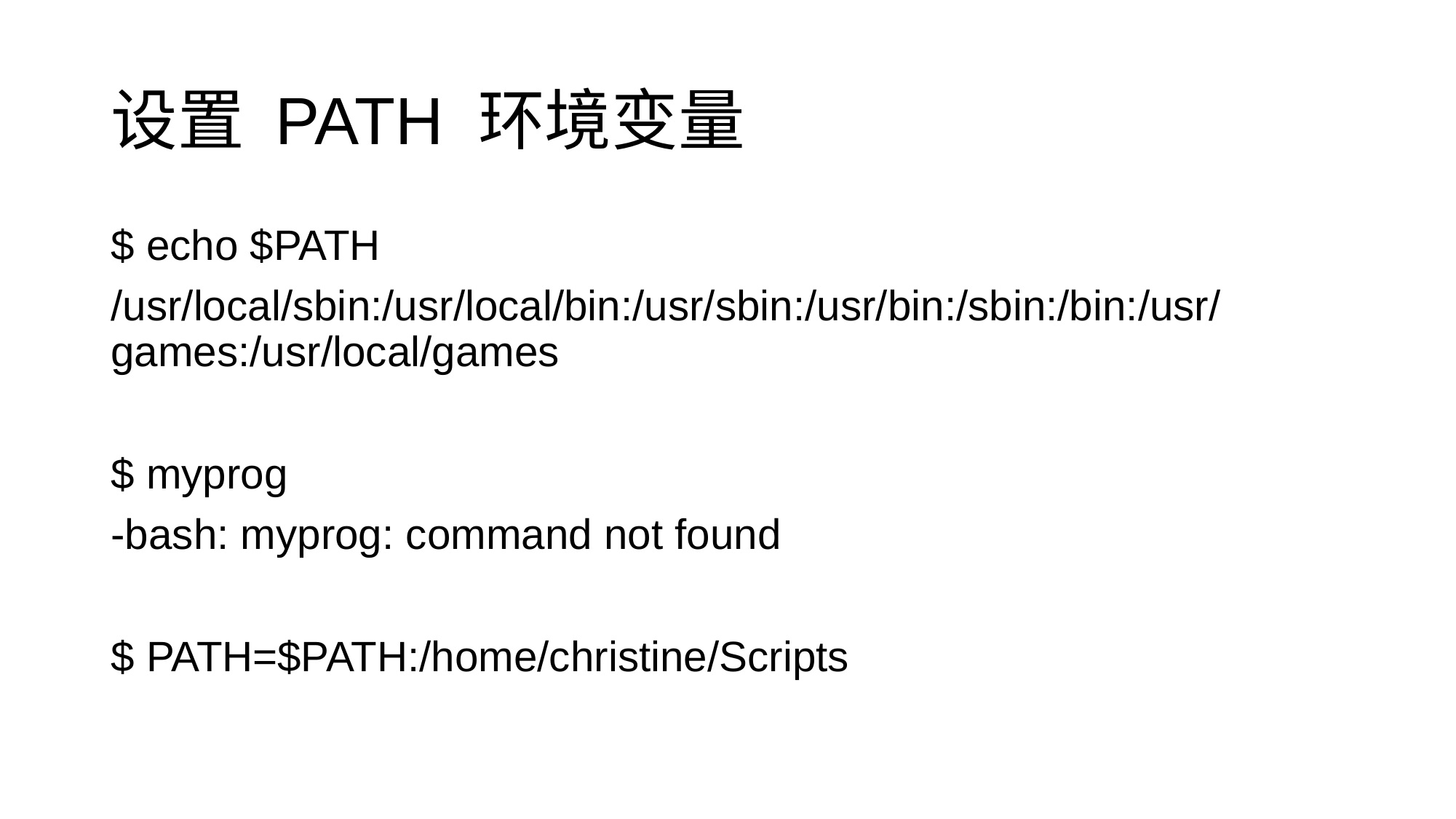

# 设置 PATH 环境变量
$ echo $PATH
/usr/local/sbin:/usr/local/bin:/usr/sbin:/usr/bin:/sbin:/bin:/usr/games:/usr/local/games

$ myprog
-bash: myprog: command not found

$ PATH=$PATH:/home/christine/Scripts